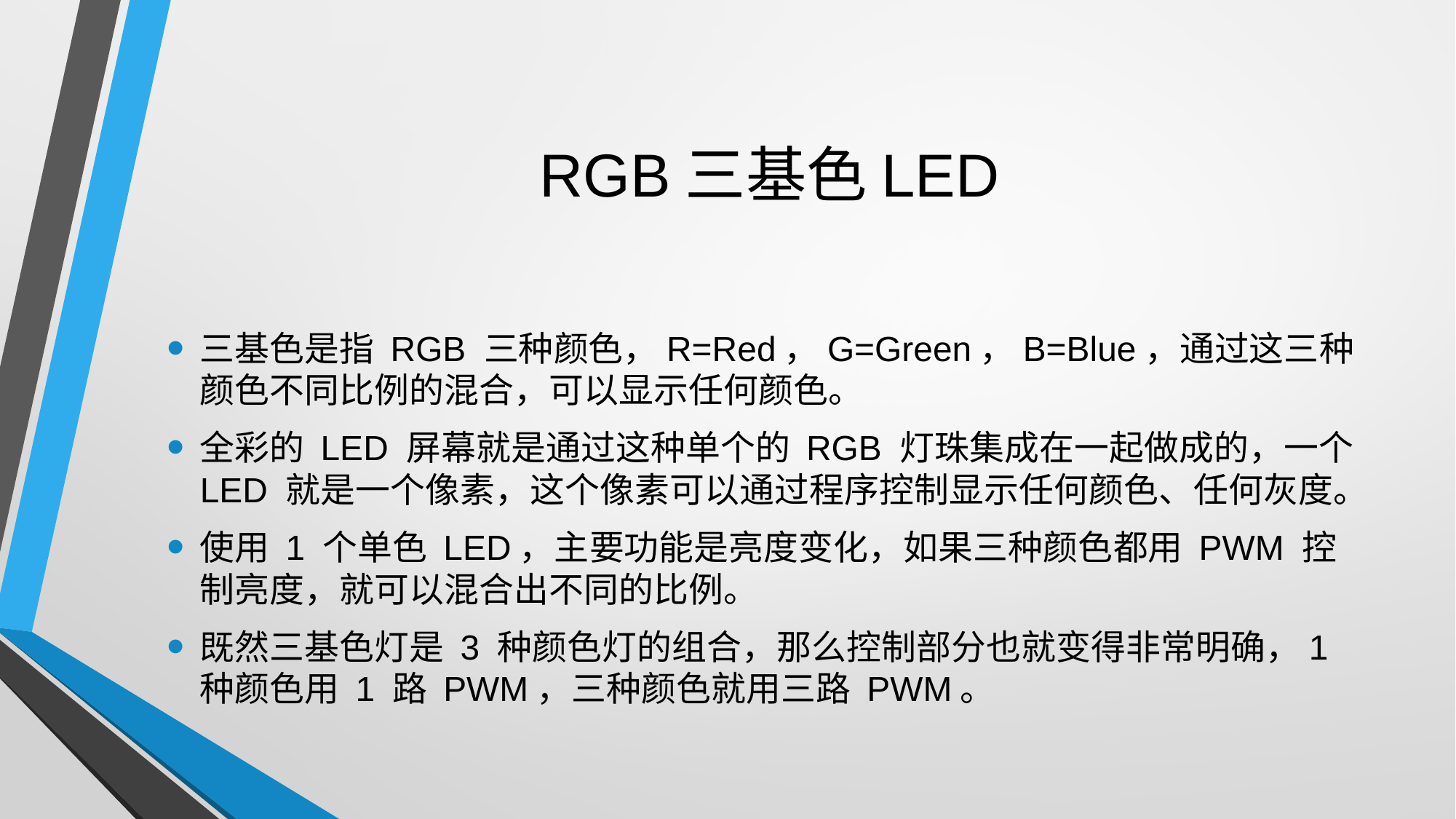

# RGB三基色LED
三基色是指 RGB 三种颜色，R=Red，G=Green，B=Blue，通过这三种颜色不同比例的混合，可以显示任何颜色。
全彩的 LED 屏幕就是通过这种单个的 RGB 灯珠集成在一起做成的，一个 LED 就是一个像素，这个像素可以通过程序控制显示任何颜色、任何灰度。
使用 1 个单色 LED，主要功能是亮度变化，如果三种颜色都用 PWM 控制亮度，就可以混合出不同的比例。
既然三基色灯是 3 种颜色灯的组合，那么控制部分也就变得非常明确，1 种颜色用 1 路 PWM，三种颜色就用三路 PWM。